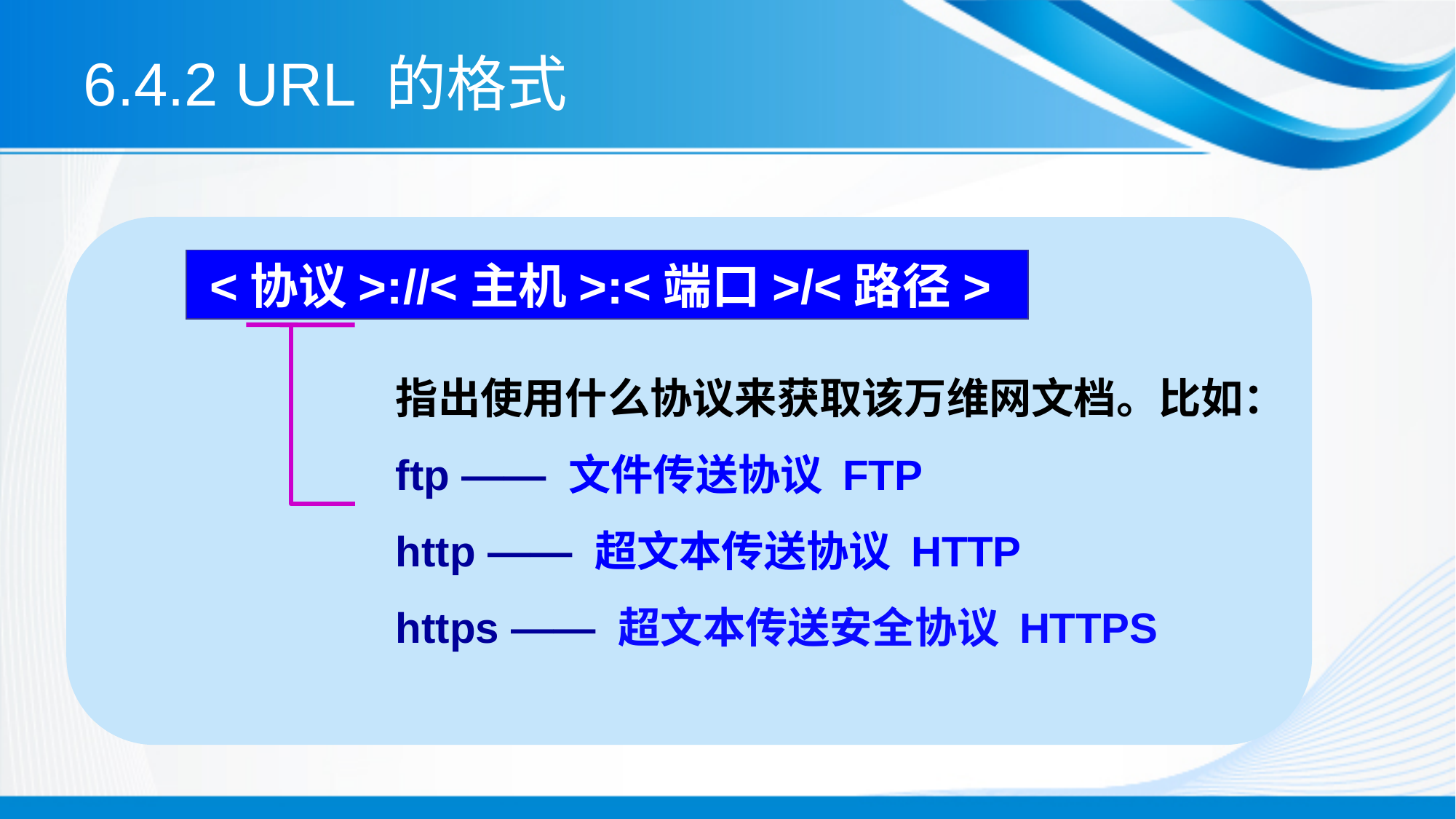

# 6.4.2 URL 的格式

<协议>://<主机>:<端口>/<路径>

指出使用什么协议来获取该万维网文档。比如：
ftp —— 文件传送协议 FTP
http —— 超文本传送协议 HTTP
https —— 超文本传送安全协议 HTTPS